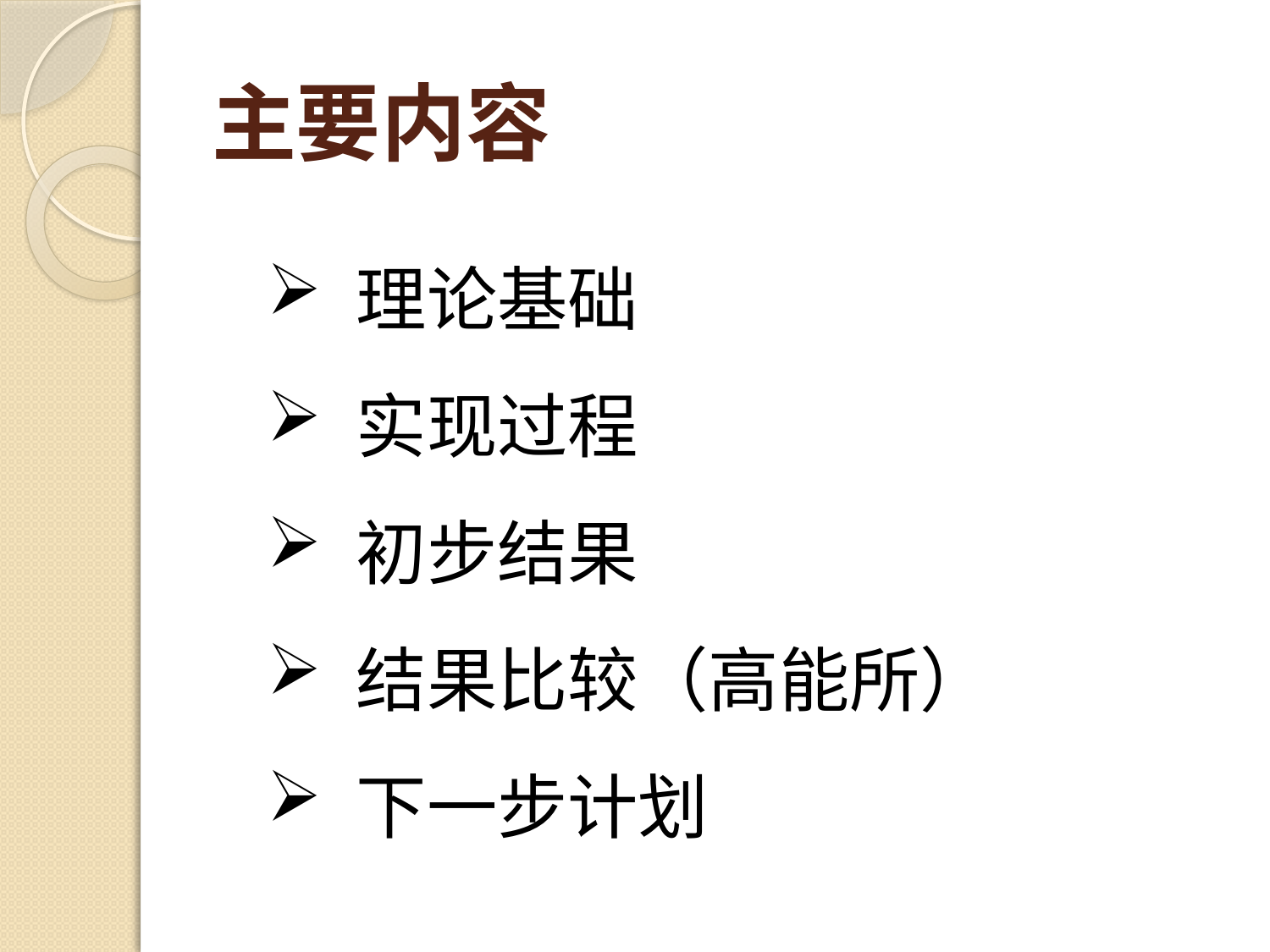

# 主要内容
 理论基础
 实现过程
 初步结果
 结果比较（高能所）
 下一步计划